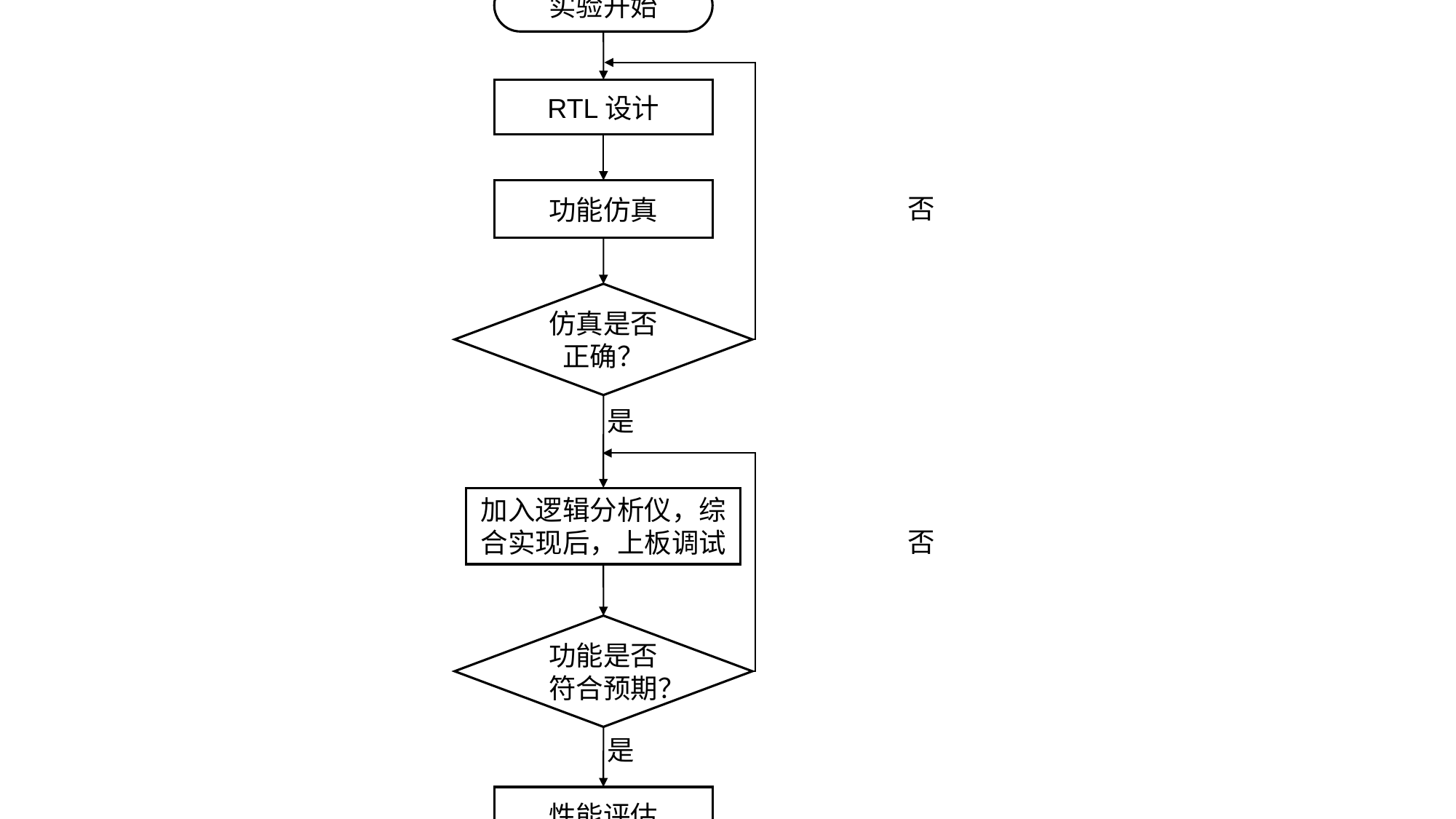

实验开始
RTL设计
功能仿真
否
仿真是否正确？
是
加入逻辑分析仪，综合实现后，上板调试
否
功能是否符合预期？
是
性能评估
实验结束